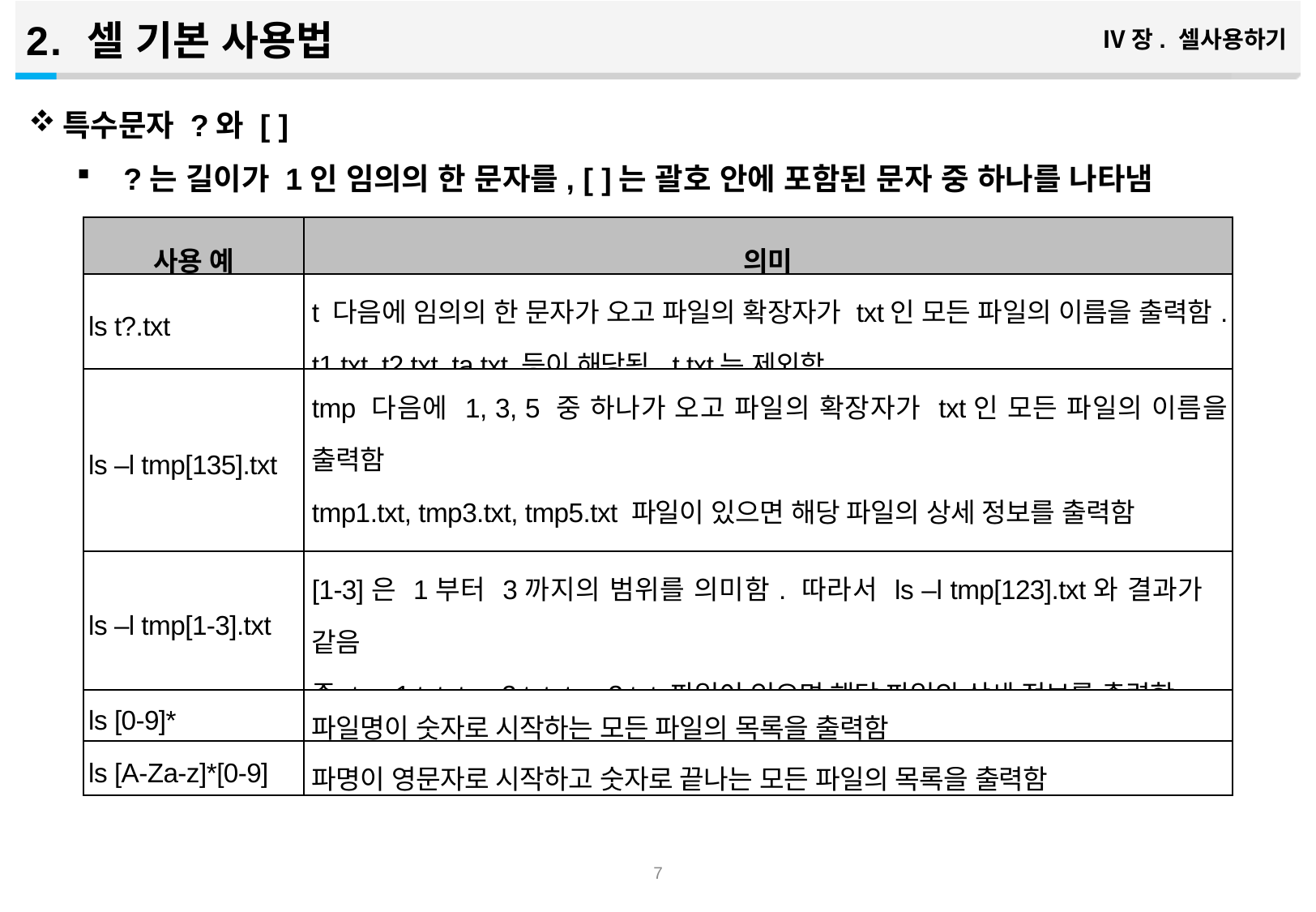

셀 기본 사용법
Ⅳ장. 셀사용하기
특수문자 ?와 [ ]
?는 길이가 1인 임의의 한 문자를, [ ]는 괄호 안에 포함된 문자 중 하나를 나타냄
| 사용 예 | 의미 |
| --- | --- |
| ls t?.txt | t 다음에 임의의 한 문자가 오고 파일의 확장자가 txt인 모든 파일의 이름을 출력함. t1.txt, t2.txt, ta.txt 등이 해당됨. t.txt는 제외함 |
| ls –l tmp[135].txt | tmp 다음에 1, 3, 5 중 하나가 오고 파일의 확장자가 txt인 모든 파일의 이름을 출력함 tmp1.txt, tmp3.txt, tmp5.txt 파일이 있으면 해당 파일의 상세 정보를 출력함 tmp.txt는 제외함 |
| ls –l tmp[1-3].txt | [1-3]은 1부터 3까지의 범위를 의미함. 따라서 ls –l tmp[123].txt와 결과가 같음 즉 tmp1.txt, tmp2.txt, tmp3.txt 파일이 있으면 해당 파일의 상세 정보를 출력함 |
| ls [0-9]\* | 파일명이 숫자로 시작하는 모든 파일의 목록을 출력함 |
| ls [A-Za-z]\*[0-9] | 파명이 영문자로 시작하고 숫자로 끝나는 모든 파일의 목록을 출력함 |
7